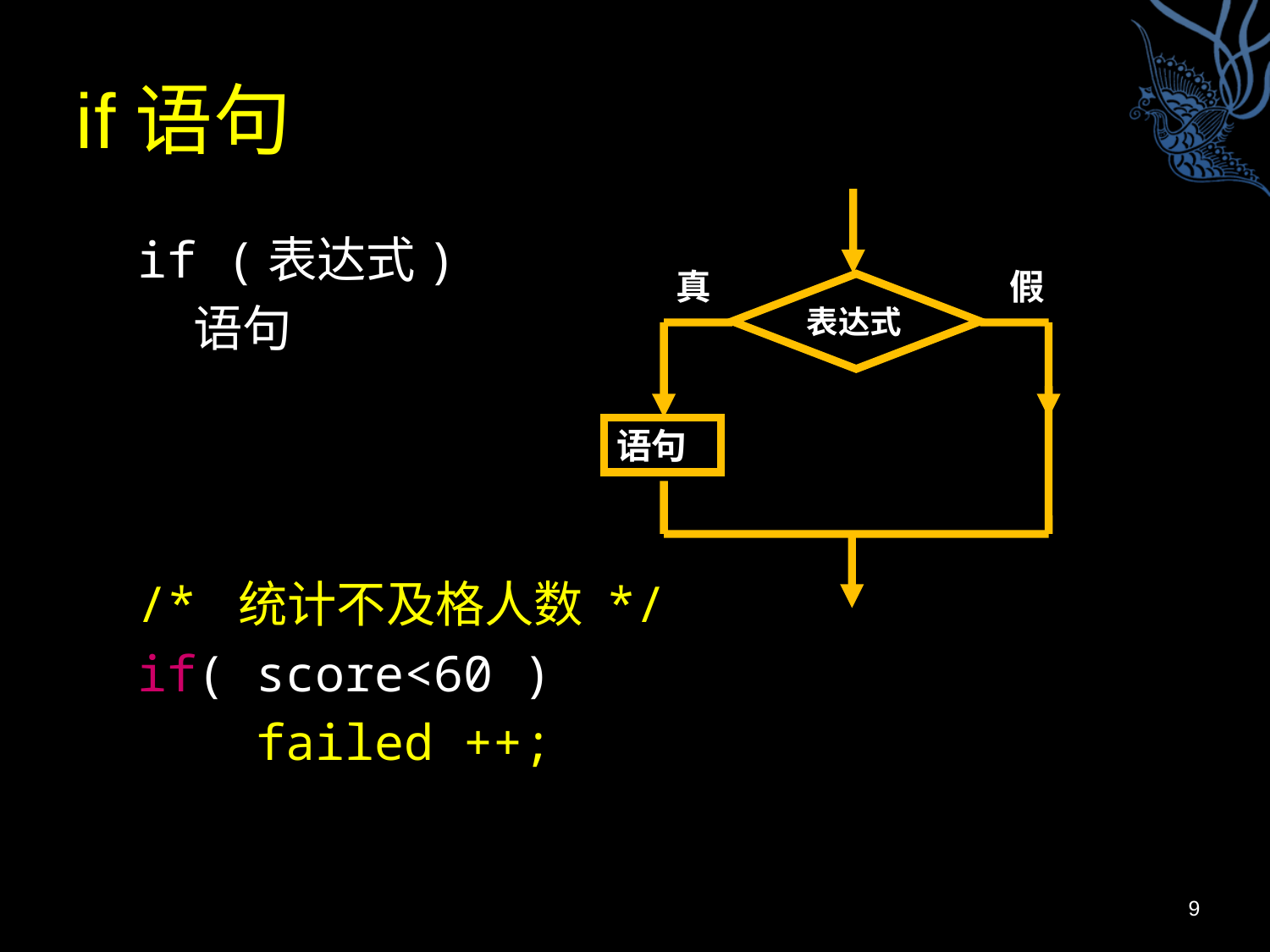

# if语句

真
假
表达式

语句

if (表达式)
    语句

/* 统计不及格人数 */
if( score<60 )
    failed ++;

9